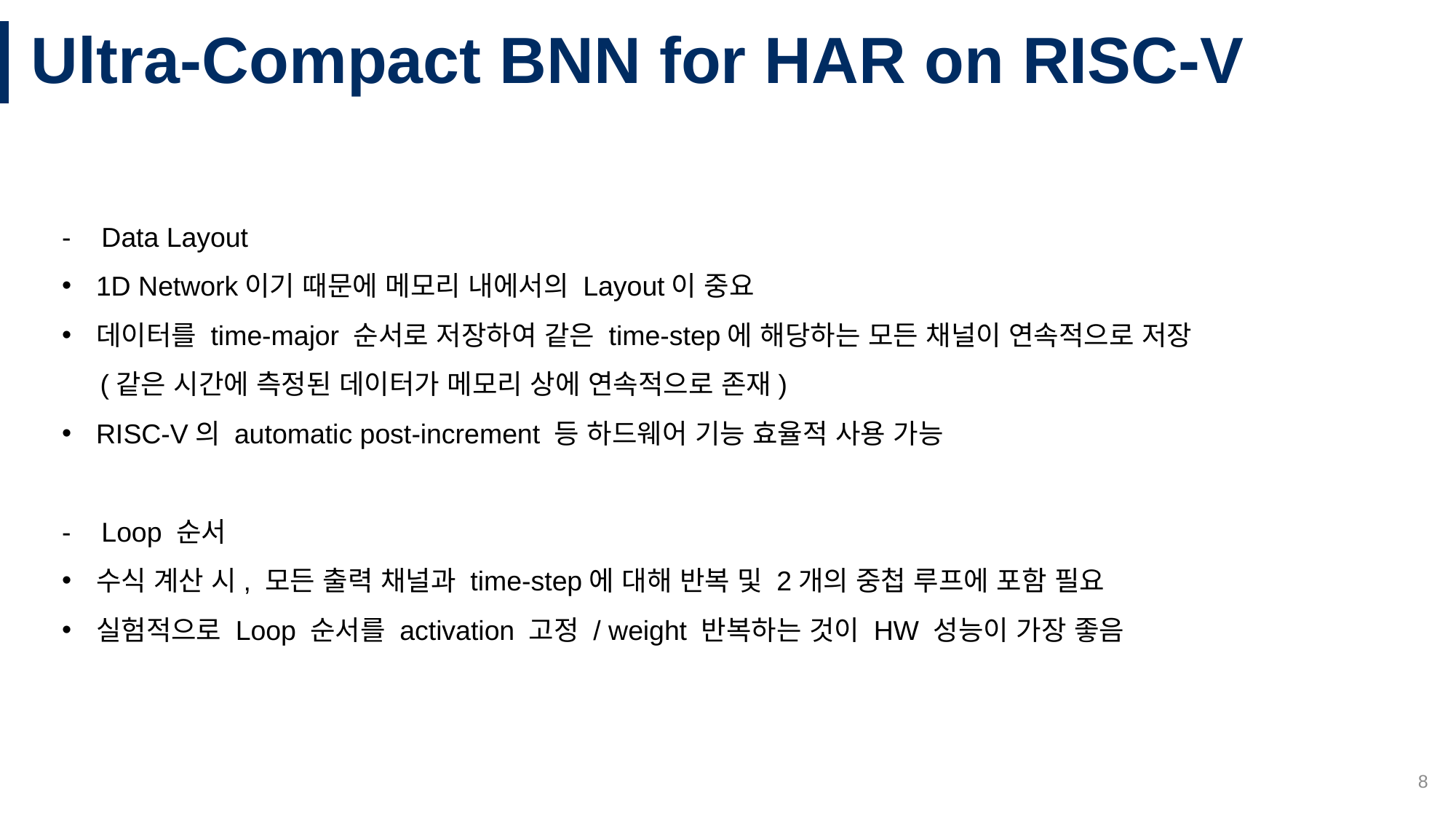

# Ultra-Compact BNN for HAR on RISC-V
-    Data Layout
1D Network이기 때문에 메모리 내에서의 Layout이 중요
데이터를 time-major 순서로 저장하여 같은 time-step에 해당하는 모든 채널이 연속적으로 저장
     (같은 시간에 측정된 데이터가 메모리 상에 연속적으로 존재)
RISC-V의 automatic post-increment 등 하드웨어 기능 효율적 사용 가능

-    Loop 순서
수식 계산 시, 모든 출력 채널과 time-step에 대해 반복 및 2개의 중첩 루프에 포함 필요
실험적으로 Loop 순서를 activation 고정 / weight 반복하는 것이 HW 성능이 가장 좋음
8